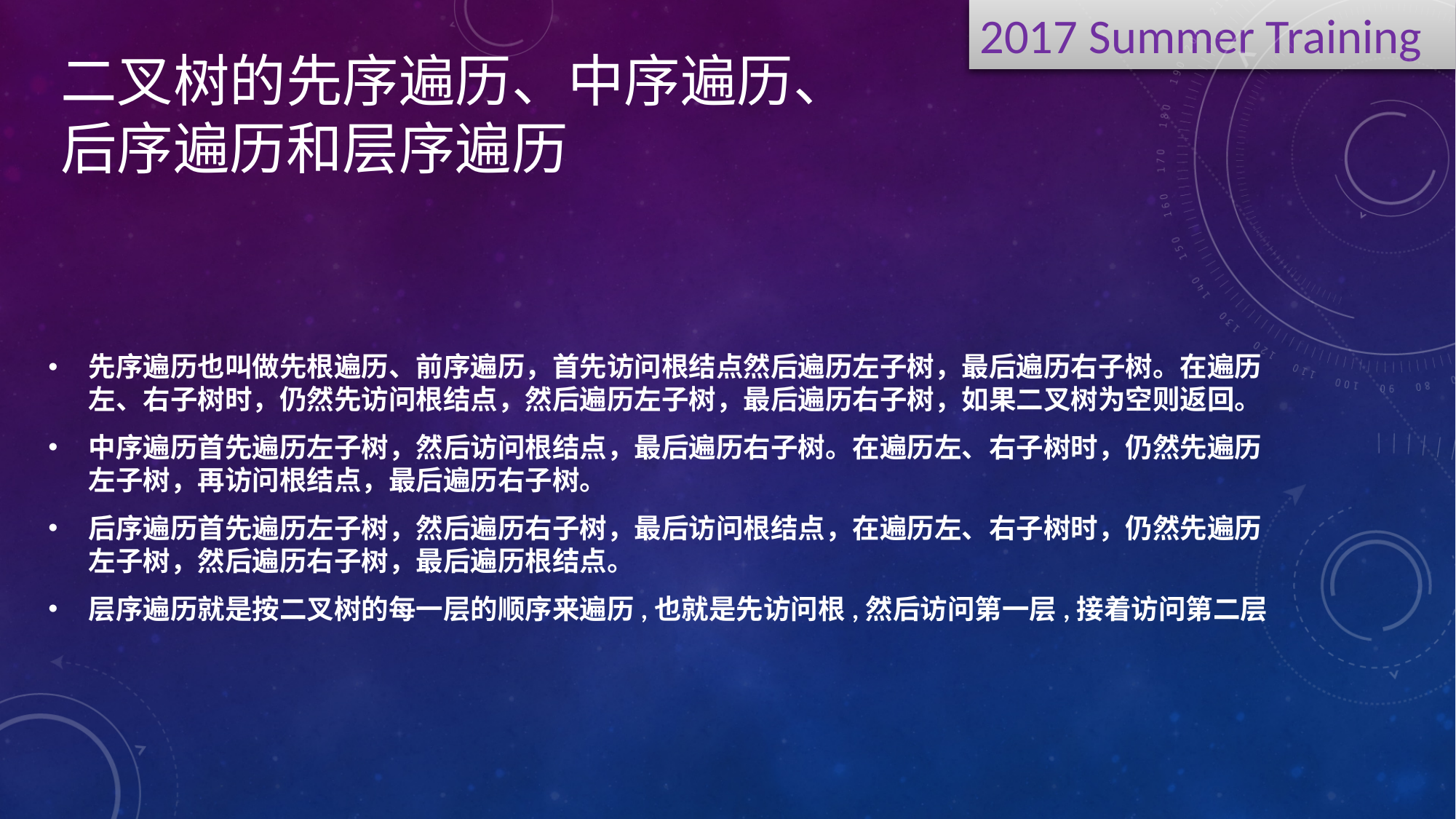

# 二叉树的先序遍历、中序遍历、 后序遍历和层序遍历
先序遍历也叫做先根遍历、前序遍历，首先访问根结点然后遍历左子树，最后遍历右子树。在遍历左、右子树时，仍然先访问根结点，然后遍历左子树，最后遍历右子树，如果二叉树为空则返回。
中序遍历首先遍历左子树，然后访问根结点，最后遍历右子树。在遍历左、右子树时，仍然先遍历左子树，再访问根结点，最后遍历右子树。
后序遍历首先遍历左子树，然后遍历右子树，最后访问根结点，在遍历左、右子树时，仍然先遍历左子树，然后遍历右子树，最后遍历根结点。
层序遍历就是按二叉树的每一层的顺序来遍历,也就是先访问根,然后访问第一层,接着访问第二层